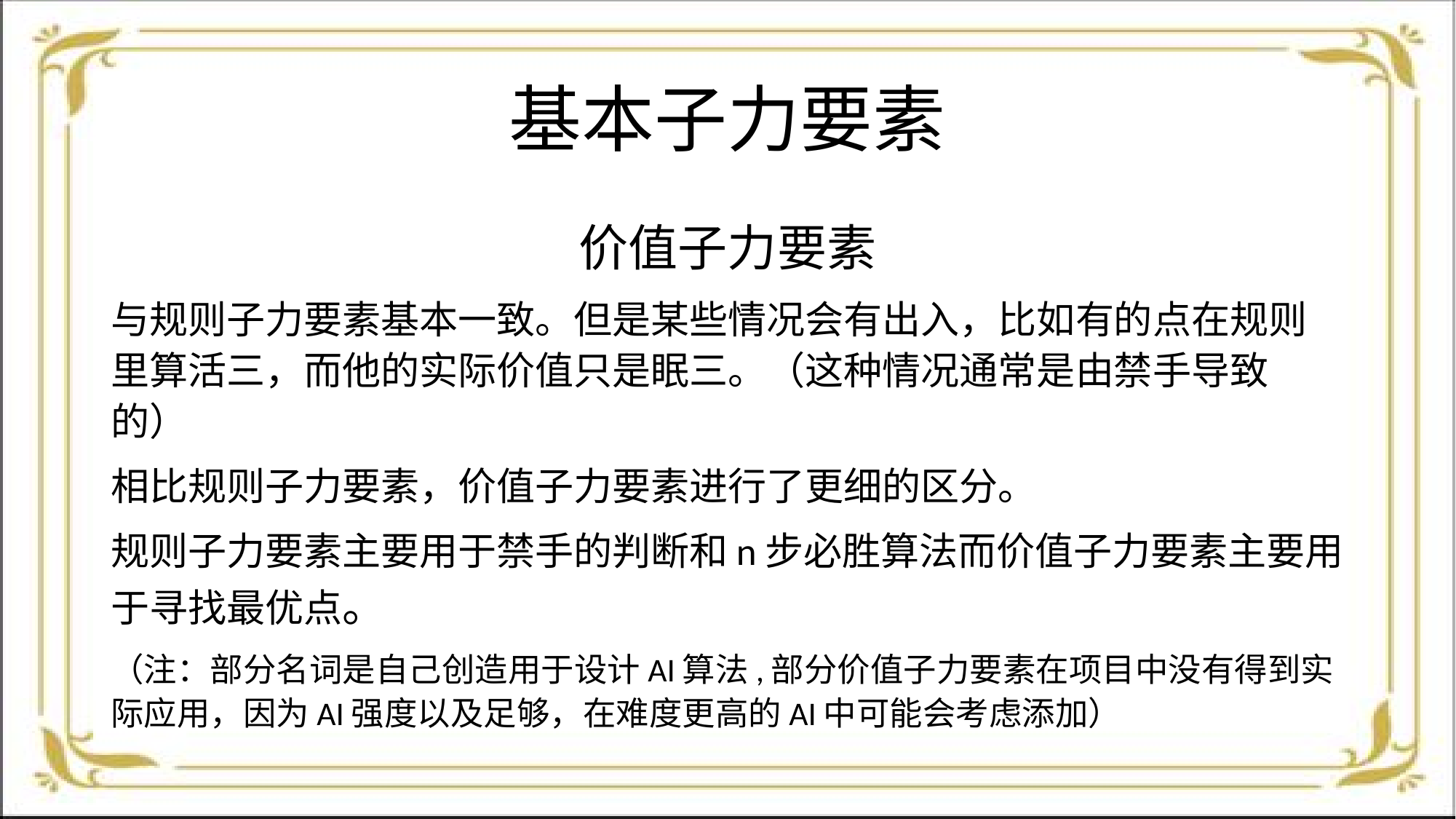

# 基本子力要素
价值子力要素
与规则子力要素基本一致。但是某些情况会有出入，比如有的点在规则里算活三，而他的实际价值只是眠三。（这种情况通常是由禁手导致的）
相比规则子力要素，价值子力要素进行了更细的区分。
规则子力要素主要用于禁手的判断和n步必胜算法而价值子力要素主要用于寻找最优点。
（注：部分名词是自己创造用于设计AI算法,部分价值子力要素在项目中没有得到实际应用，因为AI强度以及足够，在难度更高的AI中可能会考虑添加）